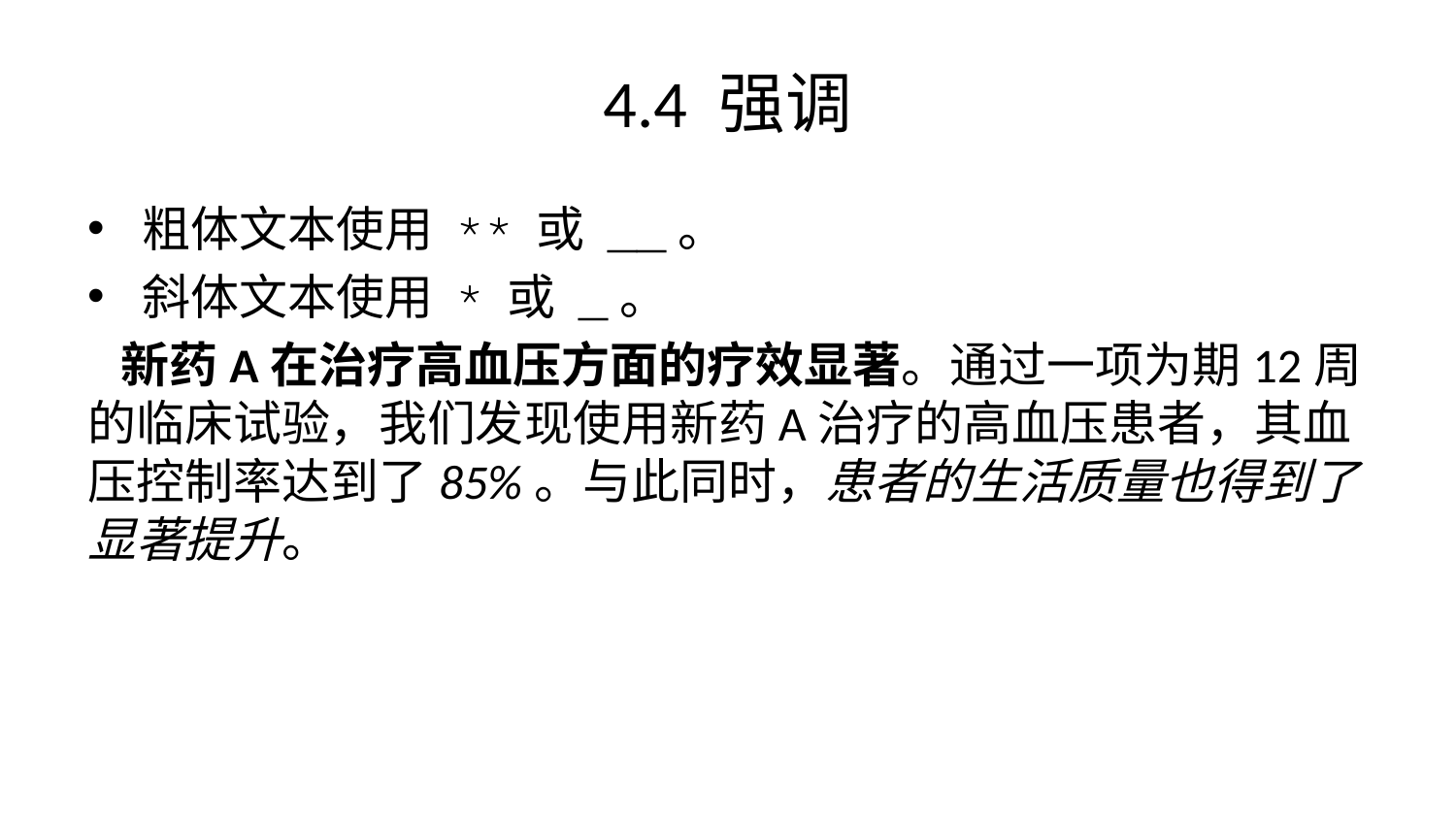

# 4.4 强调
粗体文本使用 ** 或 __。
斜体文本使用 * 或 _。
  新药A在治疗高血压方面的疗效显著。通过一项为期12周的临床试验，我们发现使用新药A治疗的高血压患者，其血压控制率达到了85%。与此同时，患者的生活质量也得到了显著提升。